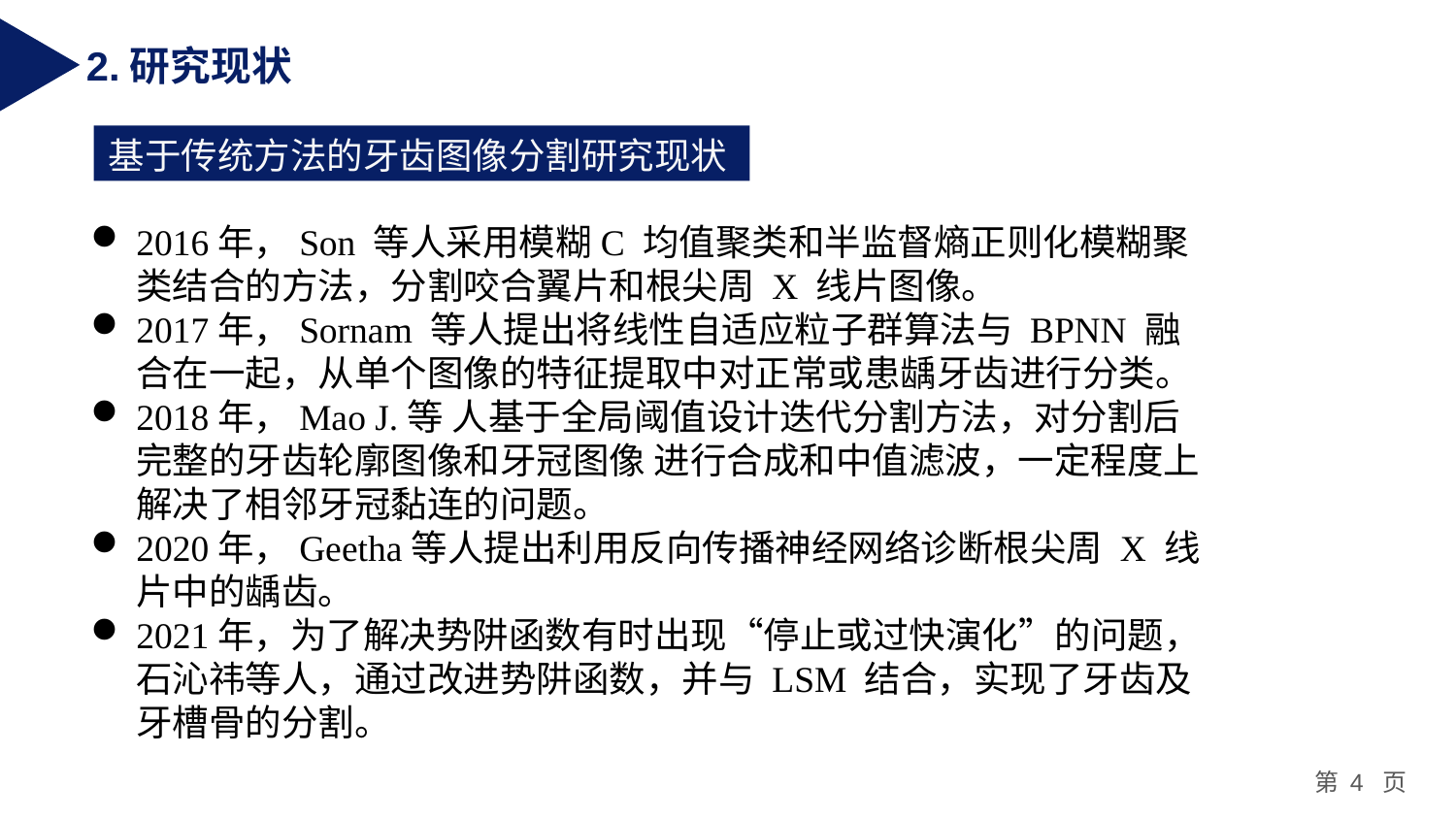

2.研究现状
基于传统方法的牙齿图像分割研究现状
2016年，Son 等人采用模糊C 均值聚类和半监督熵正则化模糊聚类结合的方法，分割咬合翼片和根尖周 X 线片图像。
2017年，Sornam 等人提出将线性自适应粒子群算法与 BPNN 融合在一起，从单个图像的特征提取中对正常或患龋牙齿进行分类。
2018年，Mao J.等 人基于全局阈值设计迭代分割方法，对分割后完整的牙齿轮廓图像和牙冠图像 进行合成和中值滤波，一定程度上解决了相邻牙冠黏连的问题。
2020年，Geetha等人提出利用反向传播神经网络诊断根尖周 X 线片中的龋齿。
2021年，为了解决势阱函数有时出现“停止或过快演化”的问题，石沁祎等人，通过改进势阱函数，并与 LSM 结合，实现了牙齿及牙槽骨的分割。